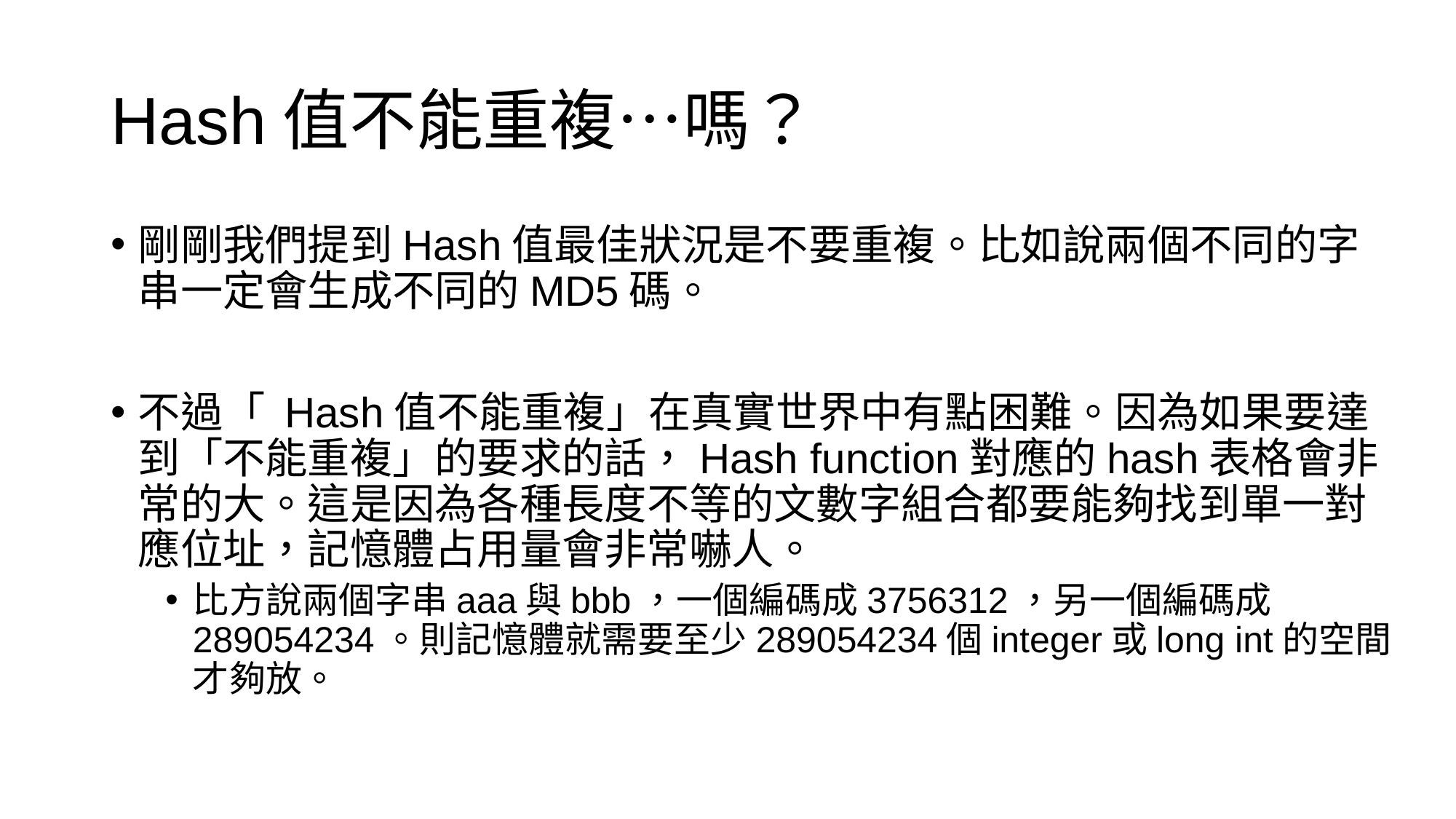

# Hash值不能重複…嗎？
剛剛我們提到Hash值最佳狀況是不要重複。比如說兩個不同的字串一定會生成不同的MD5碼。

不過「 Hash值不能重複」在真實世界中有點困難。因為如果要達到「不能重複」的要求的話，Hash function對應的hash表格會非常的大。這是因為各種長度不等的文數字組合都要能夠找到單一對應位址，記憶體占用量會非常嚇人。
比方說兩個字串aaa與bbb，一個編碼成3756312，另一個編碼成289054234。則記憶體就需要至少289054234個integer或long int的空間才夠放。